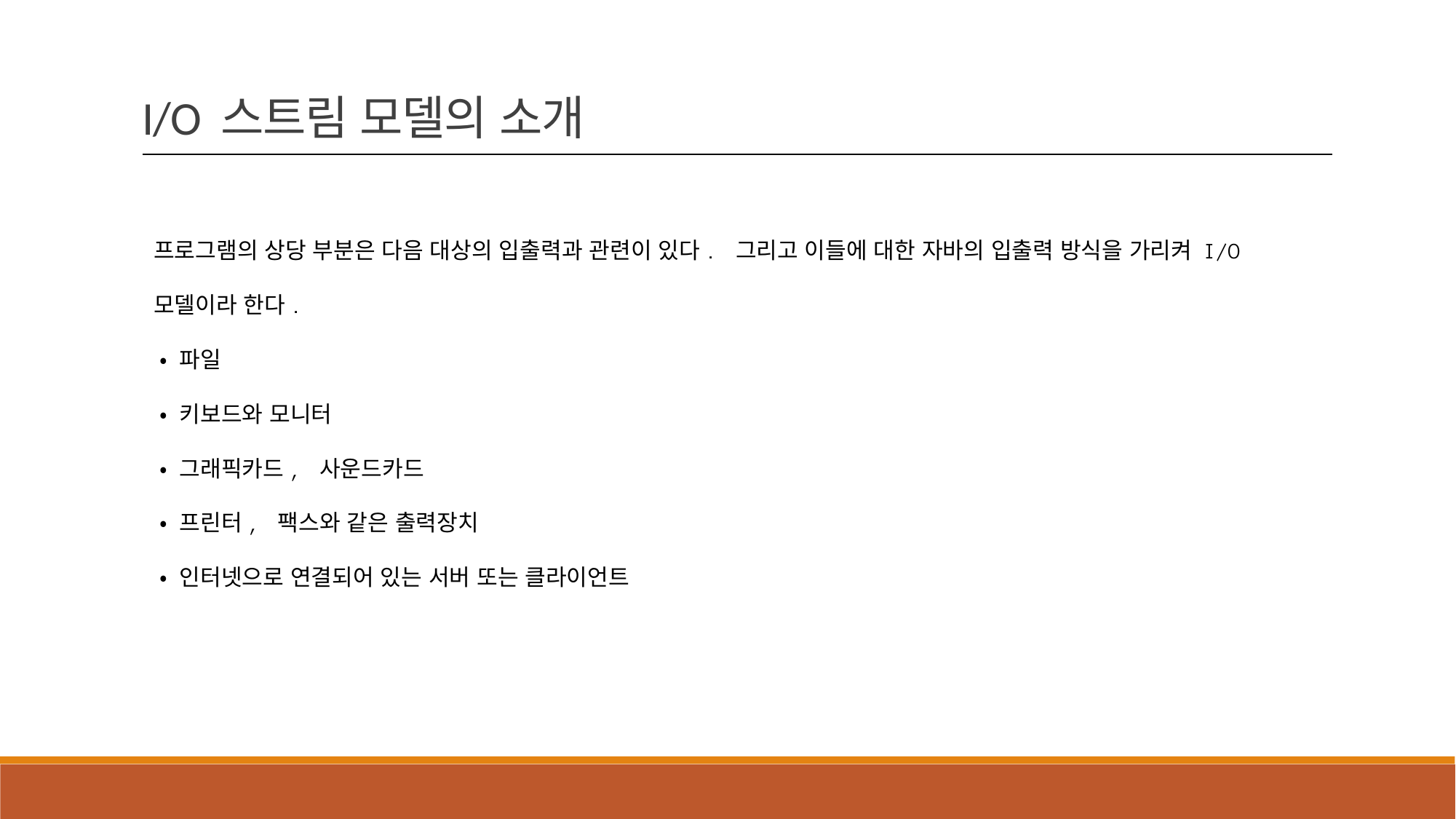

I/O 스트림 모델의 소개
프로그램의 상당 부분은 다음 대상의 입출력과 관련이 있다. 그리고 이들에 대한 자바의 입출력 방식을 가리켜 I/O 모델이라 한다.
 • 파일
 • 키보드와 모니터
 • 그래픽카드, 사운드카드
 • 프린터, 팩스와 같은 출력장치
 • 인터넷으로 연결되어 있는 서버 또는 클라이언트